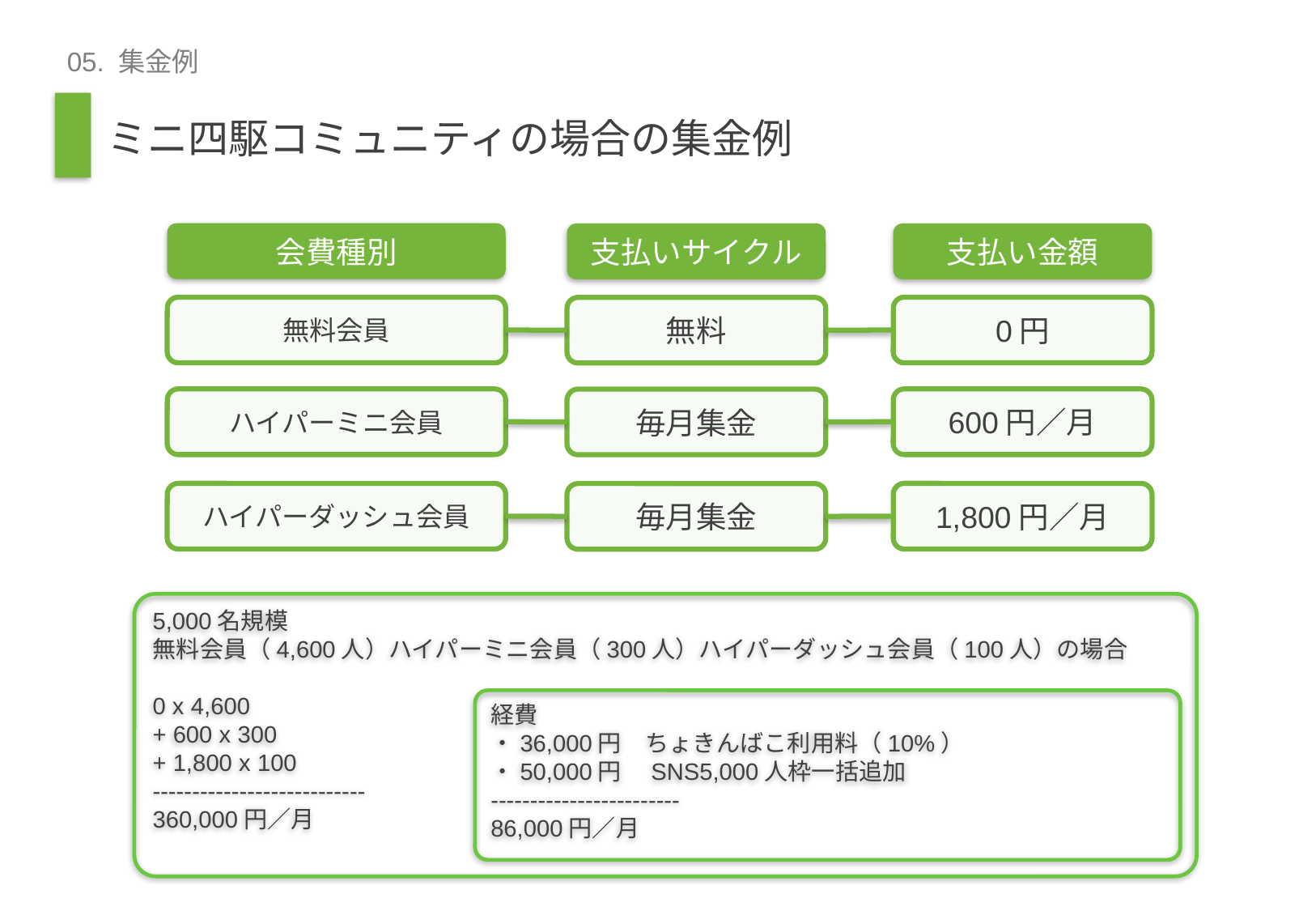

# 05. 集金例
　ミニ四駆コミュニティの場合の集金例
会費種別
支払いサイクル
支払い金額
無料会員
0円
無料
ハイパーミニ会員
600円／月
毎月集金
ハイパーダッシュ会員
1,800円／月
毎月集金
5,000名規模
無料会員（4,600人）ハイパーミニ会員（300人）ハイパーダッシュ会員（100人）の場合

0 x 4,600
+ 600 x 300
+ 1,800 x 100
---------------------------
360,000円／月

経費
・36,000円　ちょきんばこ利用料（10%）
・50,000円　SNS5,000人枠一括追加
------------------------
86,000円／月